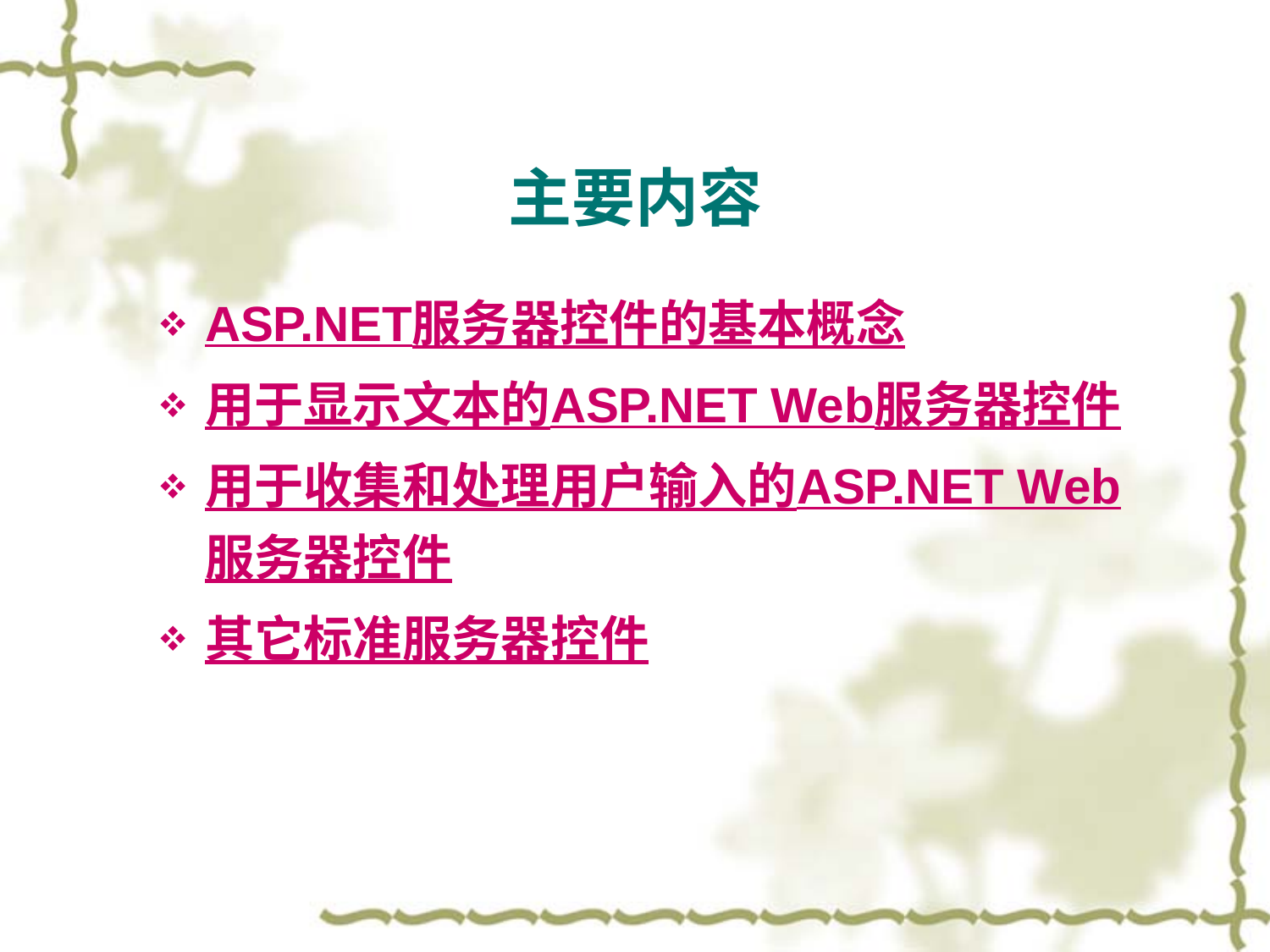

# 主要内容
ASP.NET服务器控件的基本概念
用于显示文本的ASP.NET Web服务器控件
用于收集和处理用户输入的ASP.NET Web服务器控件
其它标准服务器控件